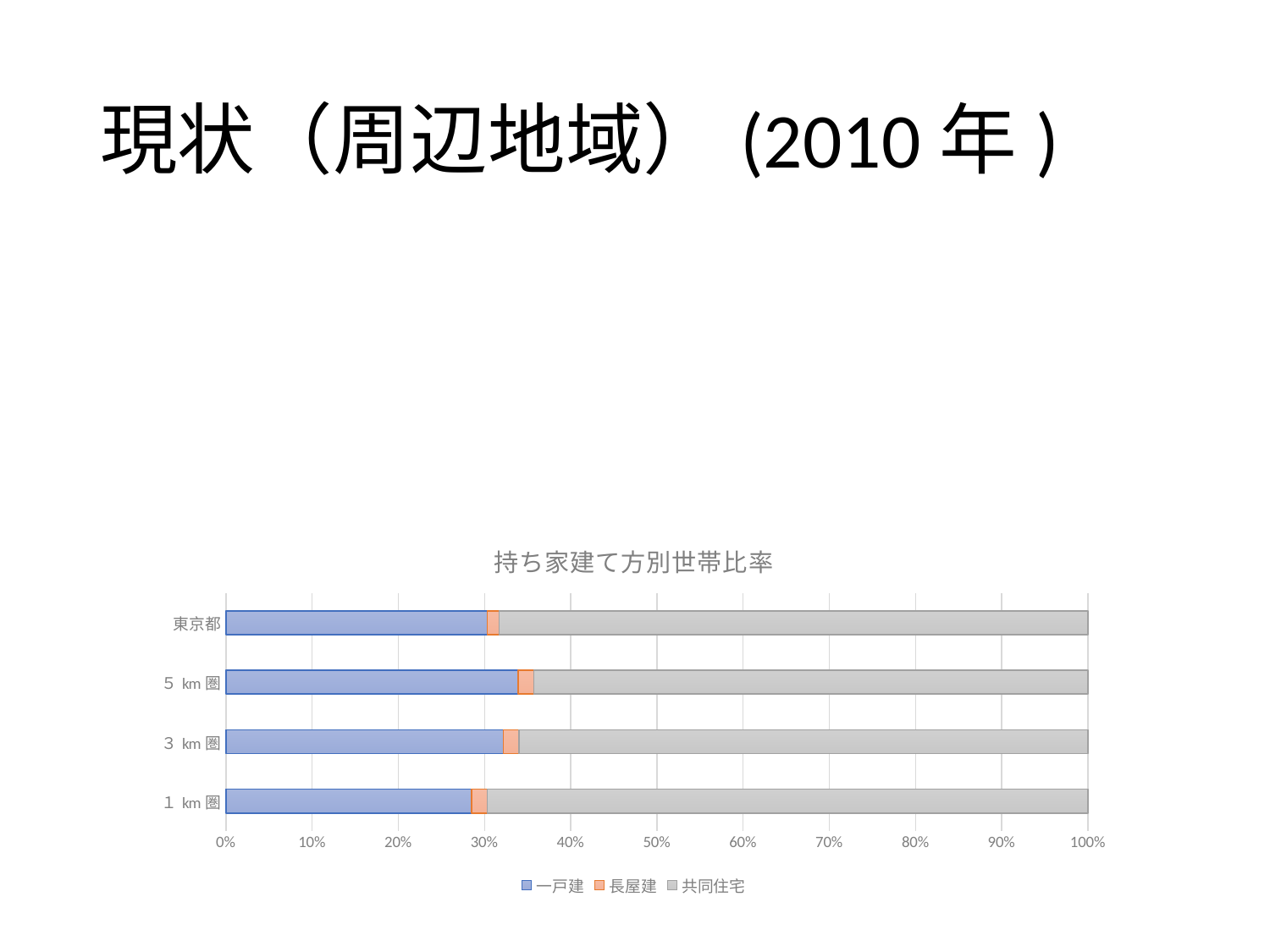

# 現状（周辺地域）(2010年)

### Chart: 持ち家建て方別世帯比率

| Category | 一戸建 | 長屋建 | 共同住宅 |
|---|---|---|---|
| １km圏 | 28.5 | 1.8 | 69.7 |
| ３km圏 | 32.2 | 1.8 | 66.0 |
| ５km圏 | 33.9 | 1.8 | 64.3 |
| 東京都 | 30.3 | 1.4 | 68.3 |